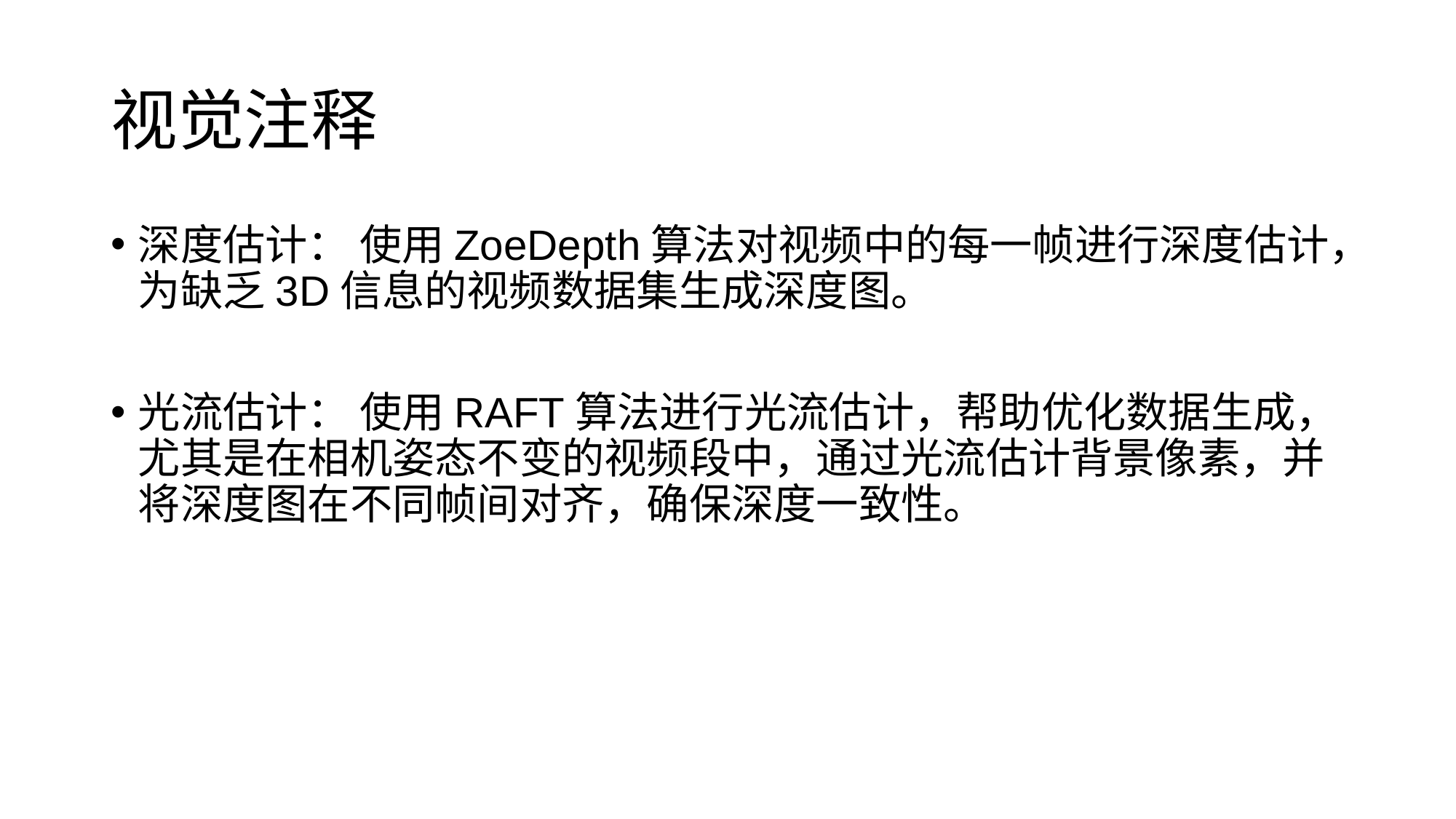

# 视觉注释
深度估计： 使用ZoeDepth算法对视频中的每一帧进行深度估计，为缺乏3D信息的视频数据集生成深度图。

光流估计： 使用RAFT算法进行光流估计，帮助优化数据生成，尤其是在相机姿态不变的视频段中，通过光流估计背景像素，并将深度图在不同帧间对齐，确保深度一致性。